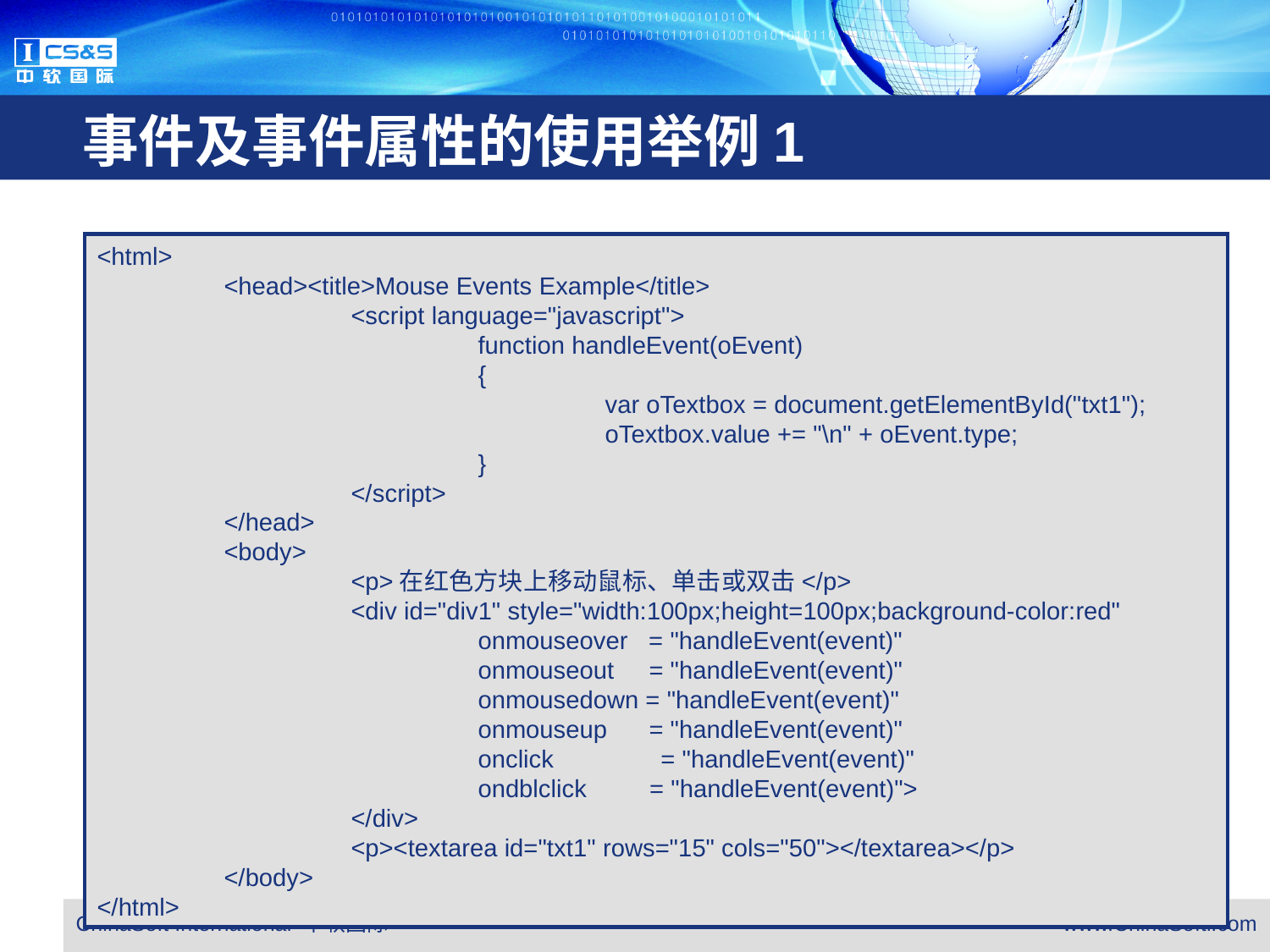

# 事件及事件属性的使用举例1
<html>
	<head><title>Mouse Events Example</title>
	   	<script language="javascript">
			function handleEvent(oEvent)
			{
				var oTextbox = document.getElementById("txt1");
				oTextbox.value += "\n" + oEvent.type;
			}
		</script>
	</head>
	<body>
		<p>在红色方块上移动鼠标、单击或双击</p>
		<div id="div1" style="width:100px;height=100px;background-color:red"
			onmouseover   = "handleEvent(event)"
			onmouseout     = "handleEvent(event)"
			onmousedown = "handleEvent(event)"
			onmouseup      = "handleEvent(event)"
			onclick     	        = "handleEvent(event)"
			ondblclick         = "handleEvent(event)">
		</div>
		<p><textarea id="txt1" rows="15" cols="50"></textarea></p>
	</body>
</html>